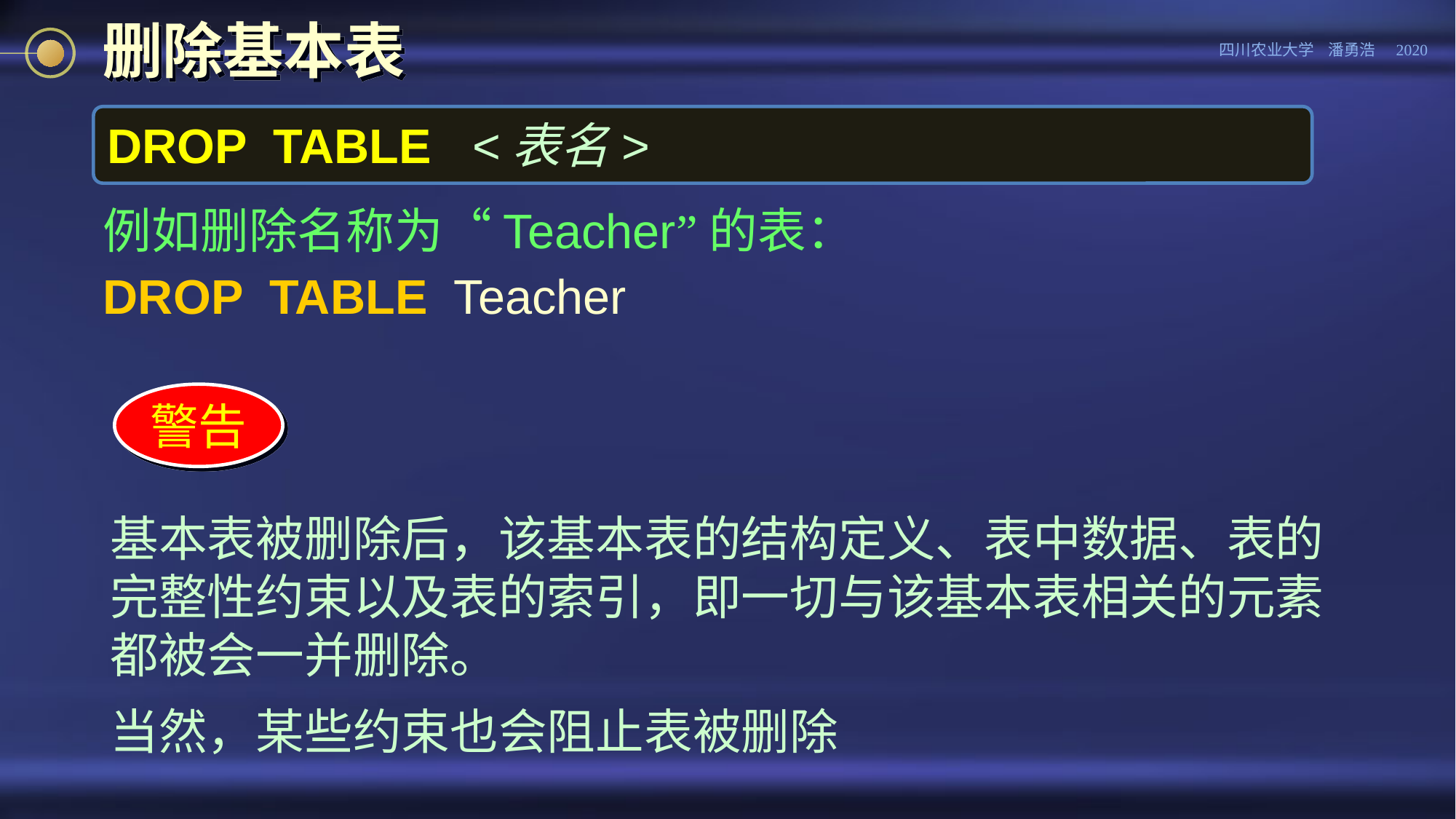

# 删除基本表
DROP  TABLE   <表名>
例如删除名称为“Teacher”的表：
DROP  TABLE  Teacher
警告
基本表被删除后，该基本表的结构定义、表中数据、表的完整性约束以及表的索引，即一切与该基本表相关的元素都被会一并删除。
当然，某些约束也会阻止表被删除